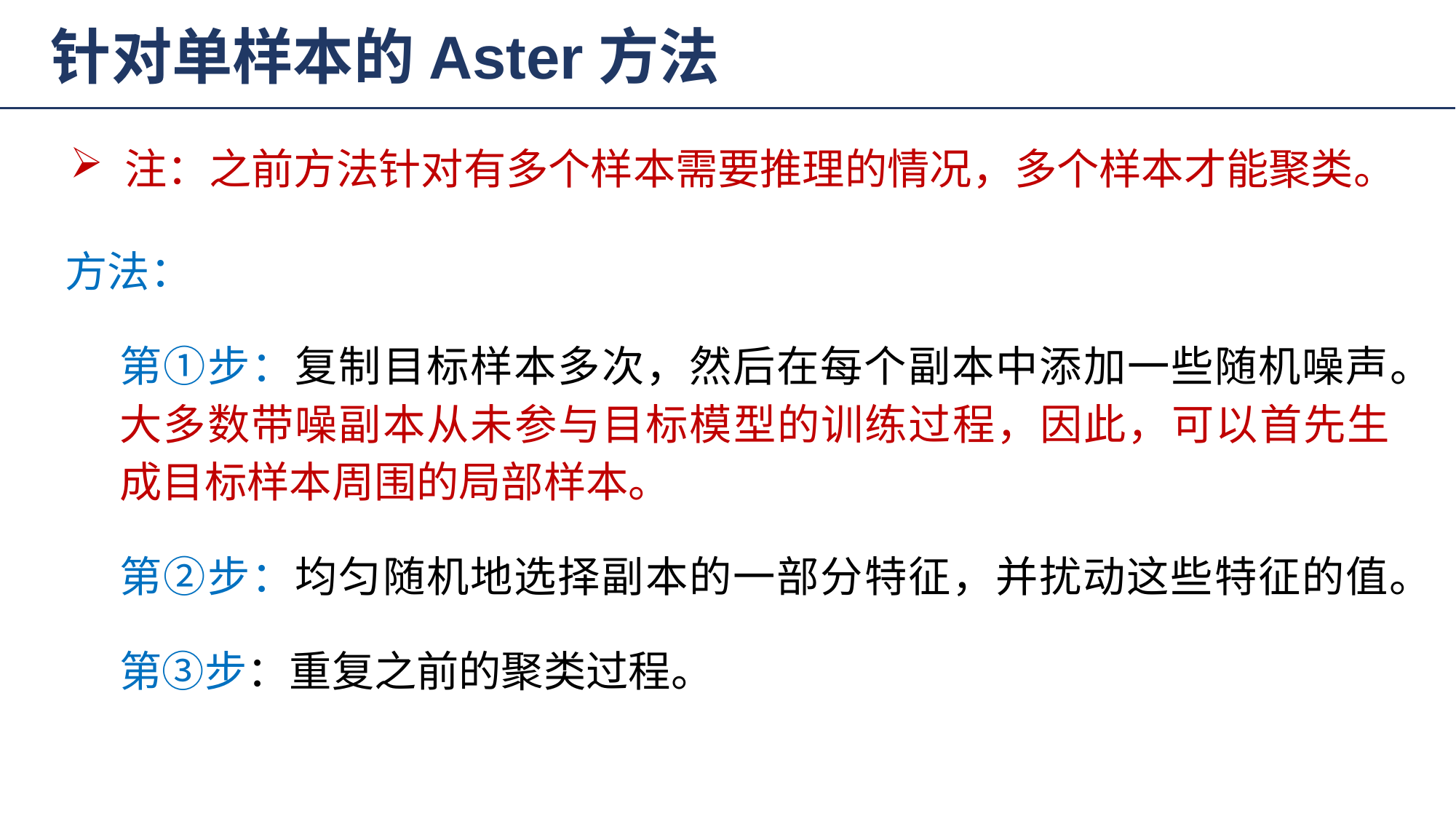

针对单样本的Aster方法
注：之前方法针对有多个样本需要推理的情况，多个样本才能聚类。
方法：
第①步：复制目标样本多次，然后在每个副本中添加一些随机噪声。大多数带噪副本从未参与目标模型的训练过程，因此，可以首先生成目标样本周围的局部样本。
第②步：均匀随机地选择副本的一部分特征，并扰动这些特征的值。
第③步：重复之前的聚类过程。